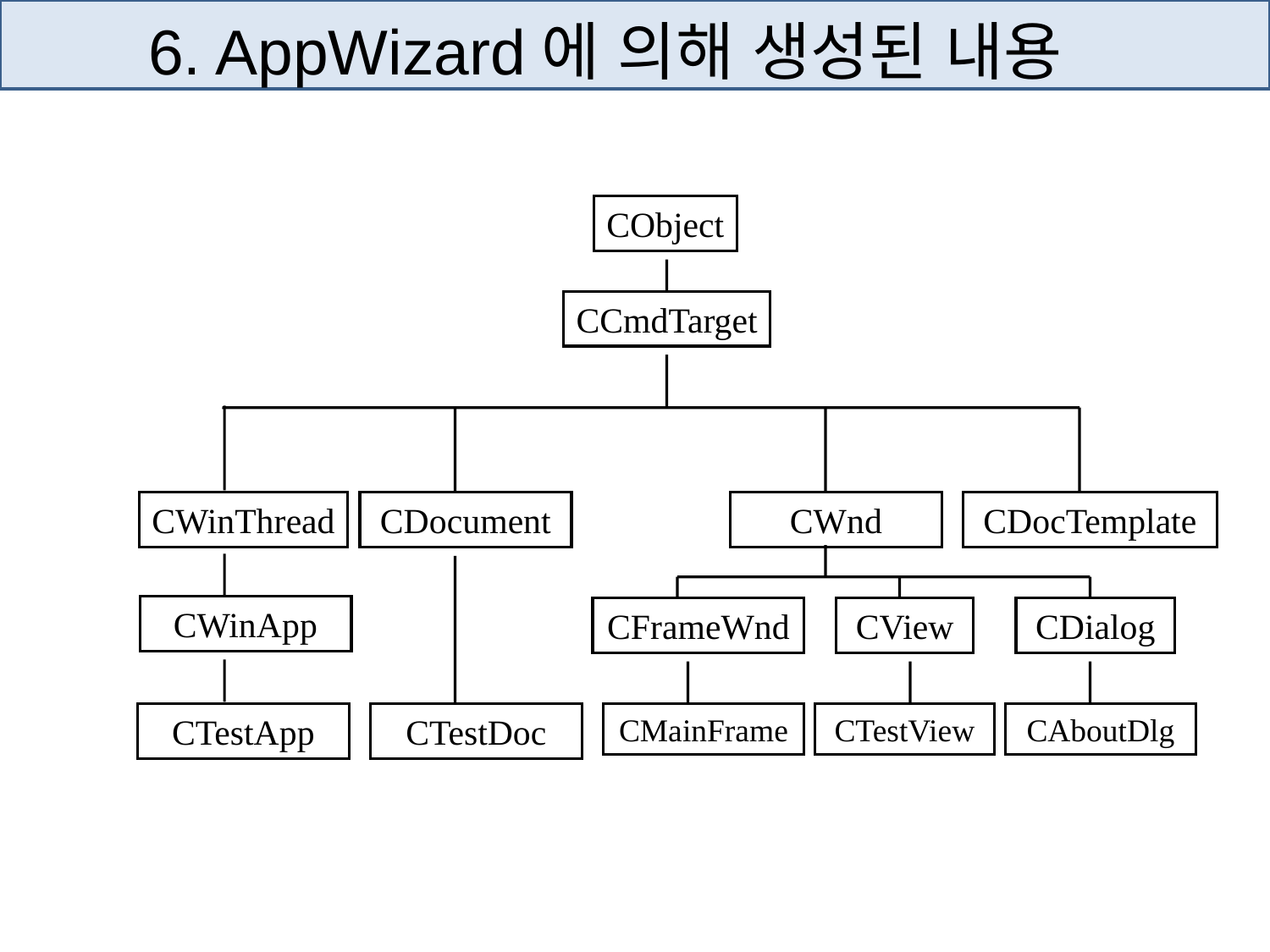

# 6. AppWizard에 의해 생성된 내용
CObject

CCmdTarget

CWinThread
CDocument
CWnd
CDocTemplate

CWinApp
CFrameWnd
CView
CDialog

CTestApp
CTestDoc
CMainFrame
CTestView
CAboutDlg